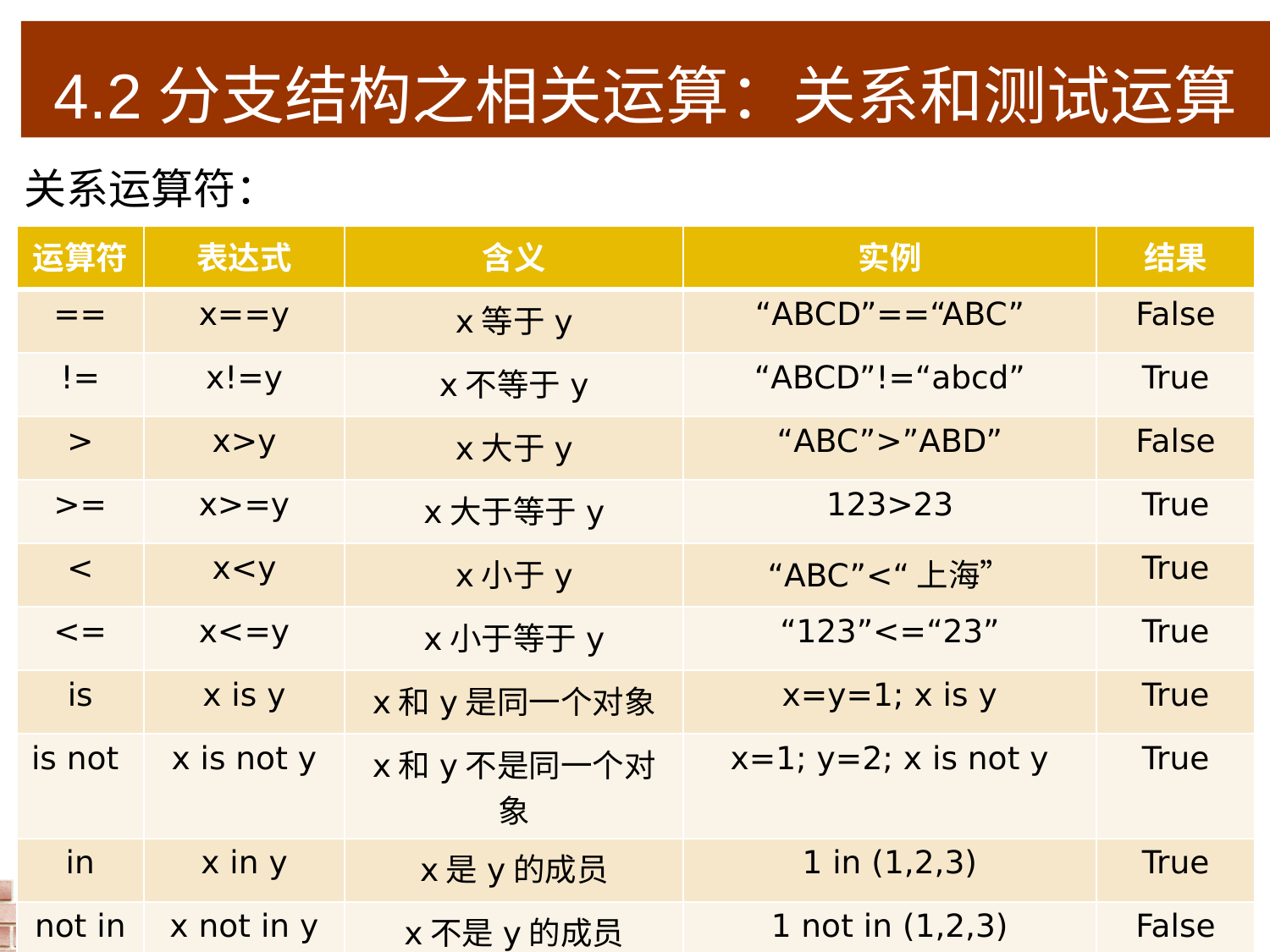

4.2分支结构之相关运算：关系和测试运算
关系运算符：
| 运算符 | 表达式 | 含义 | 实例 | 结果 |
| --- | --- | --- | --- | --- |
| == | x==y | x等于y | “ABCD”==“ABC” | False |
| != | x!=y | x不等于y | “ABCD”!=“abcd” | True |
| > | x>y | x大于y | “ABC”>”ABD” | False |
| >= | x>=y | x大于等于y | 123>23 | True |
| < | x<y | x小于y | “ABC”<“上海” | True |
| <= | x<=y | x小于等于y | “123”<=“23” | True |
| is | x is y | x和y是同一个对象 | x=y=1; x is y | True |
| is not | x is not y | x和y不是同一个对象 | x=1; y=2; x is not y | True |
| in | x in y | x是y的成员 | 1 in (1,2,3) | True |
| not in | x not in y | x不是y的成员 | 1 not in (1,2,3) | False |